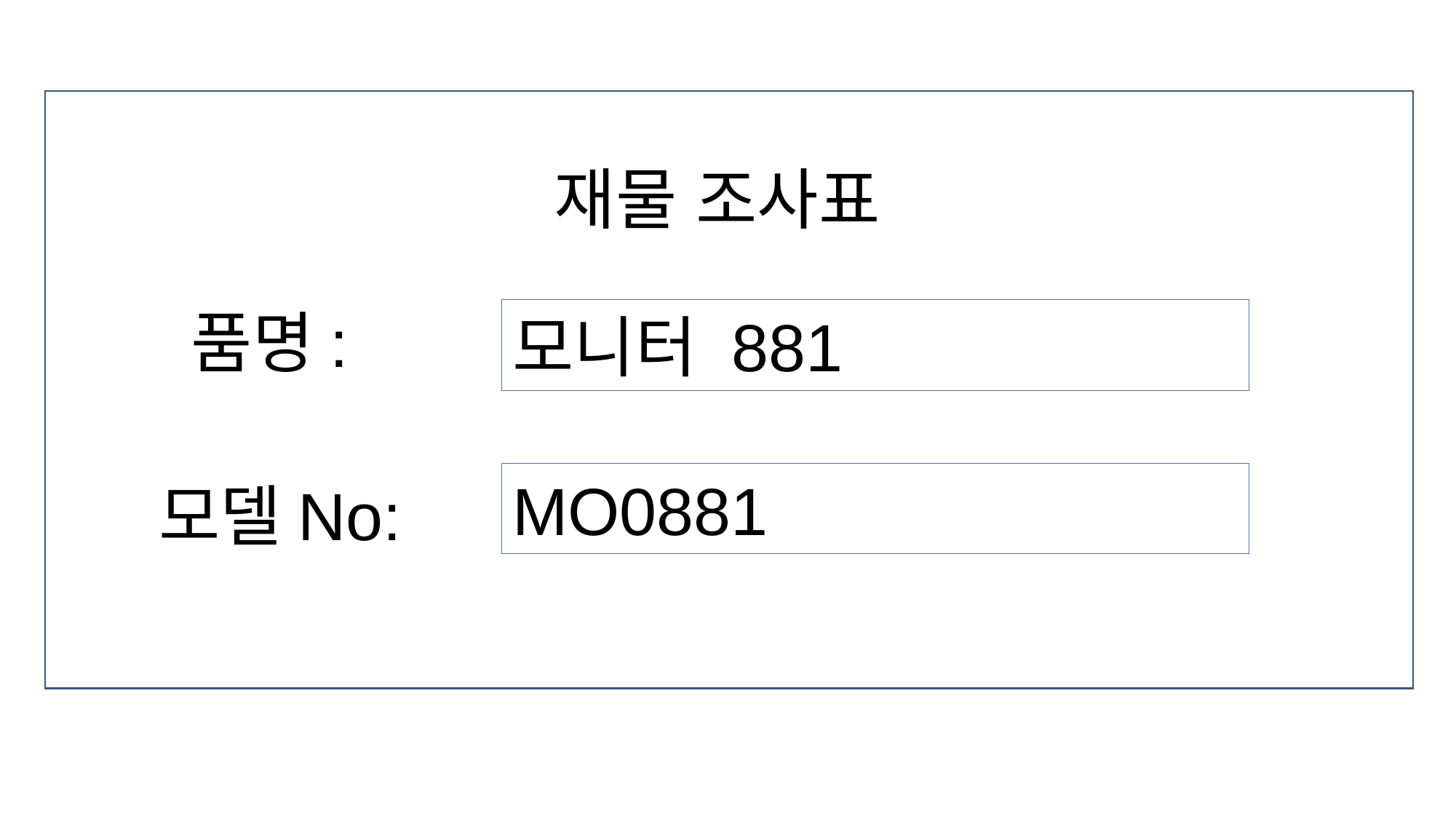

재물 조사표
품명:
모니터 881
MO0881
모델No: